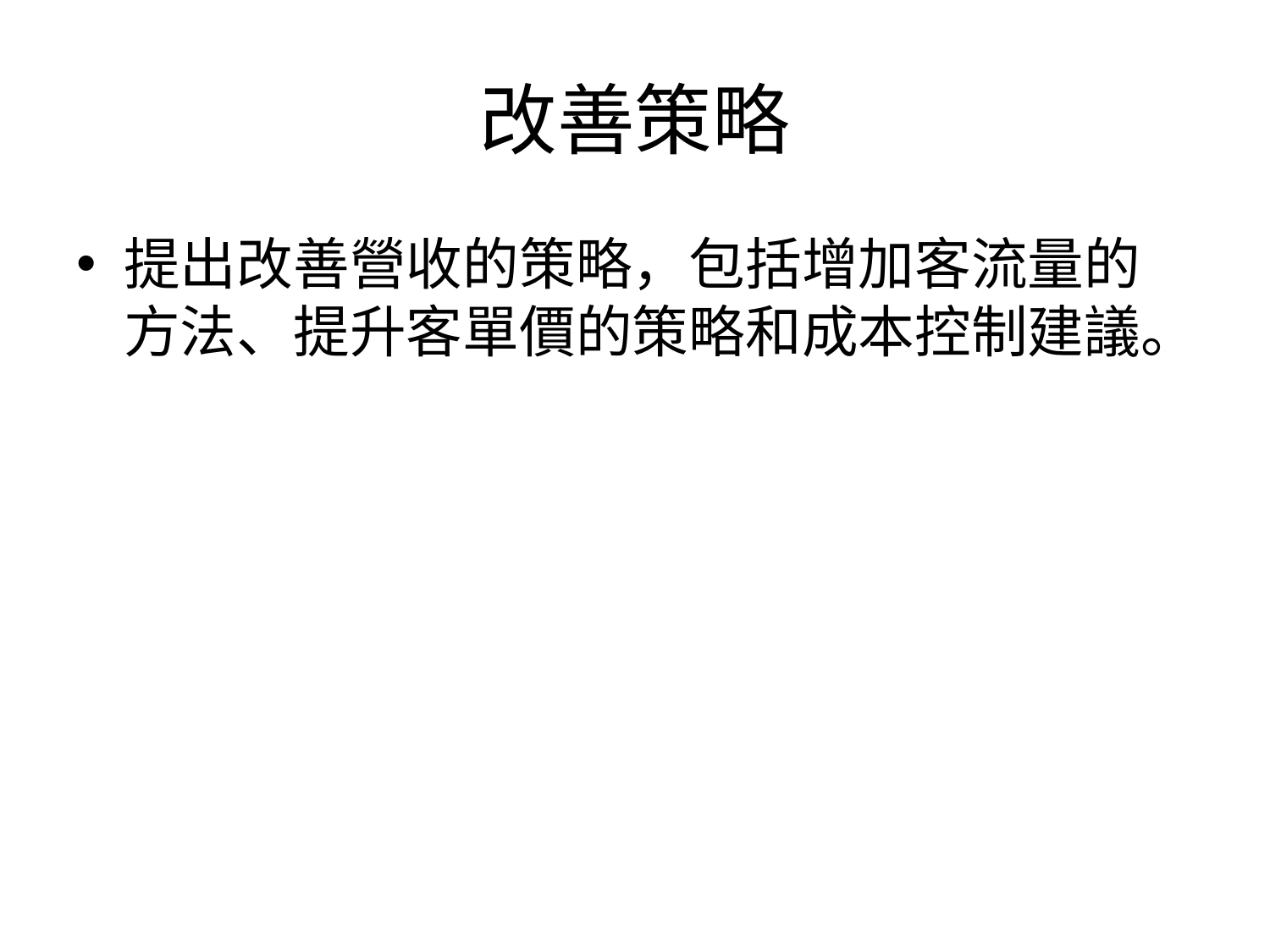

# 改善策略
提出改善營收的策略，包括增加客流量的方法、提升客單價的策略和成本控制建議。